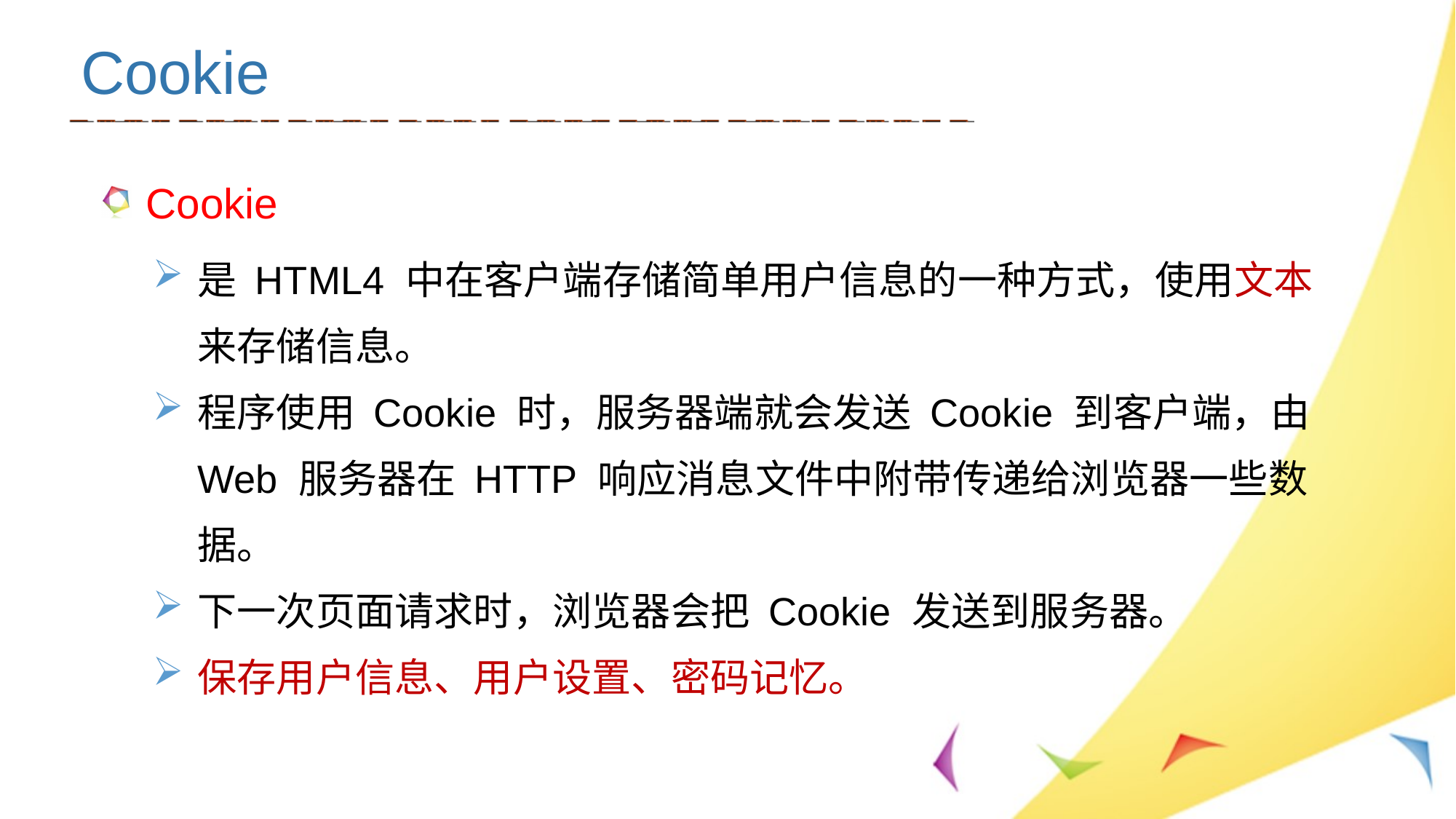

Cookie

Cookie
是 HTML4 中在客户端存储简单用户信息的一种方式，使用文本来存储信息。
程序使用 Cookie 时，服务器端就会发送 Cookie 到客户端，由Web 服务器在 HTTP 响应消息文件中附带传递给浏览器一些数据。
下一次页面请求时，浏览器会把 Cookie 发送到服务器。
保存用户信息、用户设置、密码记忆。